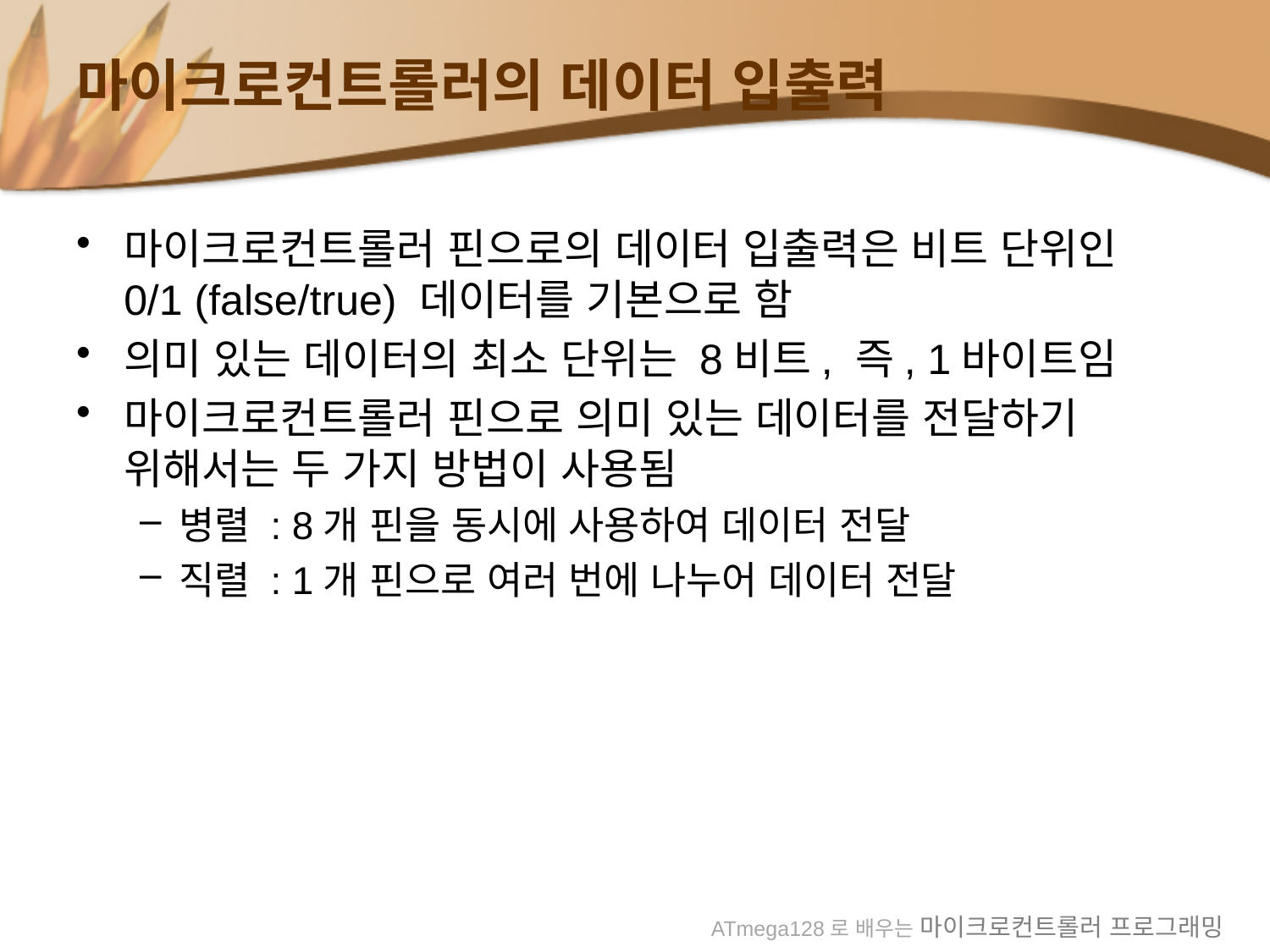

# 마이크로컨트롤러의 데이터 입출력
마이크로컨트롤러 핀으로의 데이터 입출력은 비트 단위인 0/1 (false/true) 데이터를 기본으로 함
의미 있는 데이터의 최소 단위는 8비트, 즉, 1바이트임
마이크로컨트롤러 핀으로 의미 있는 데이터를 전달하기 위해서는 두 가지 방법이 사용됨
병렬 : 8개 핀을 동시에 사용하여 데이터 전달
직렬 : 1개 핀으로 여러 번에 나누어 데이터 전달